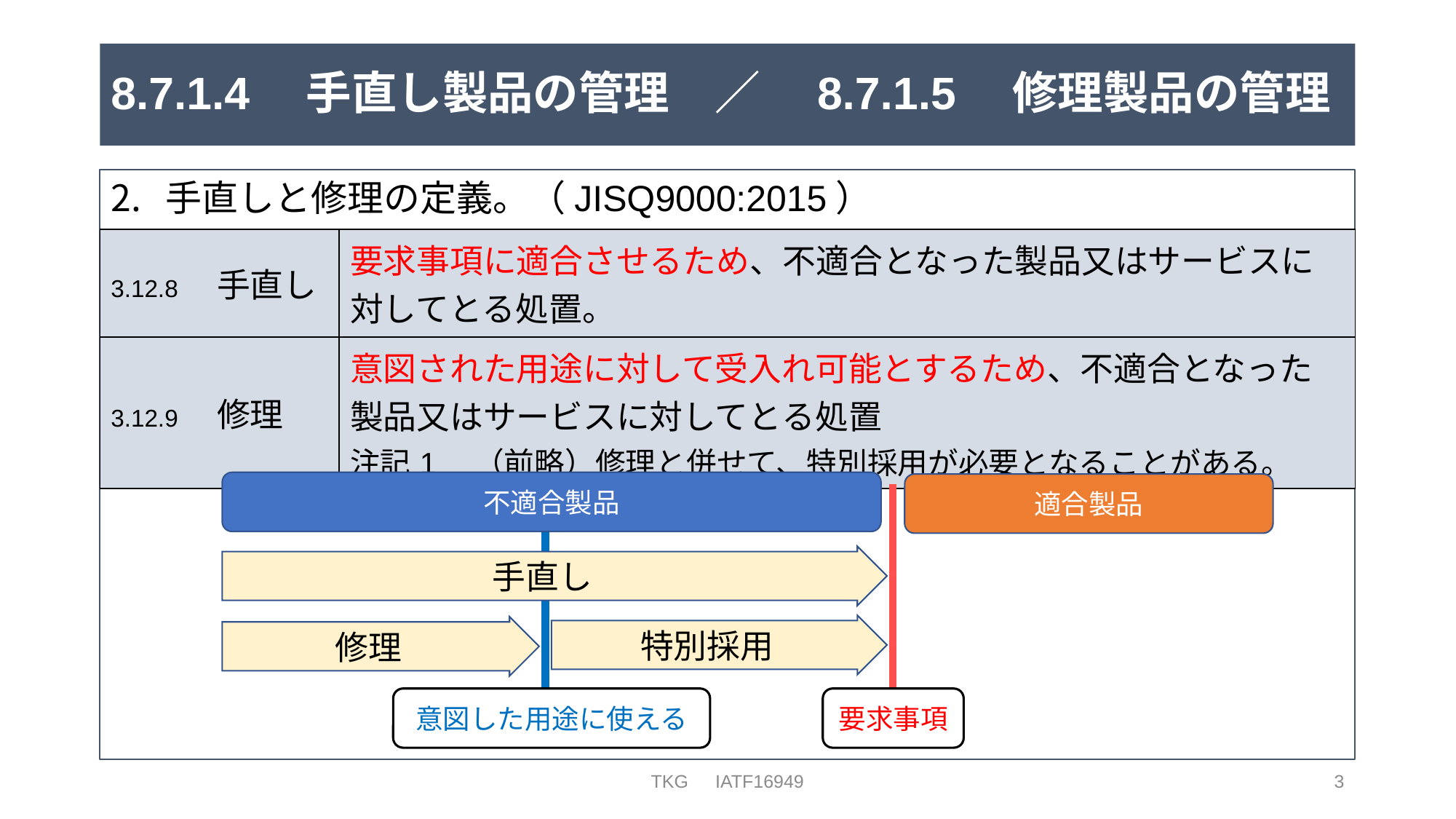

# 8.7.1.4　手直し製品の管理　／　8.7.1.5　修理製品の管理
手直しと修理の定義。（JISQ9000:2015）
| 3.12.8　手直し | 要求事項に適合させるため、不適合となった製品又はサービスに対してとる処置。 |
| --- | --- |
| 3.12.9　修理 | 意図された用途に対して受入れ可能とするため、不適合となった製品又はサービスに対してとる処置 注記1　（前略）修理と併せて、特別採用が必要となることがある。 |
不適合製品
適合製品
手直し
特別採用
修理
要求事項
意図した用途に使える
TKG　IATF16949
3